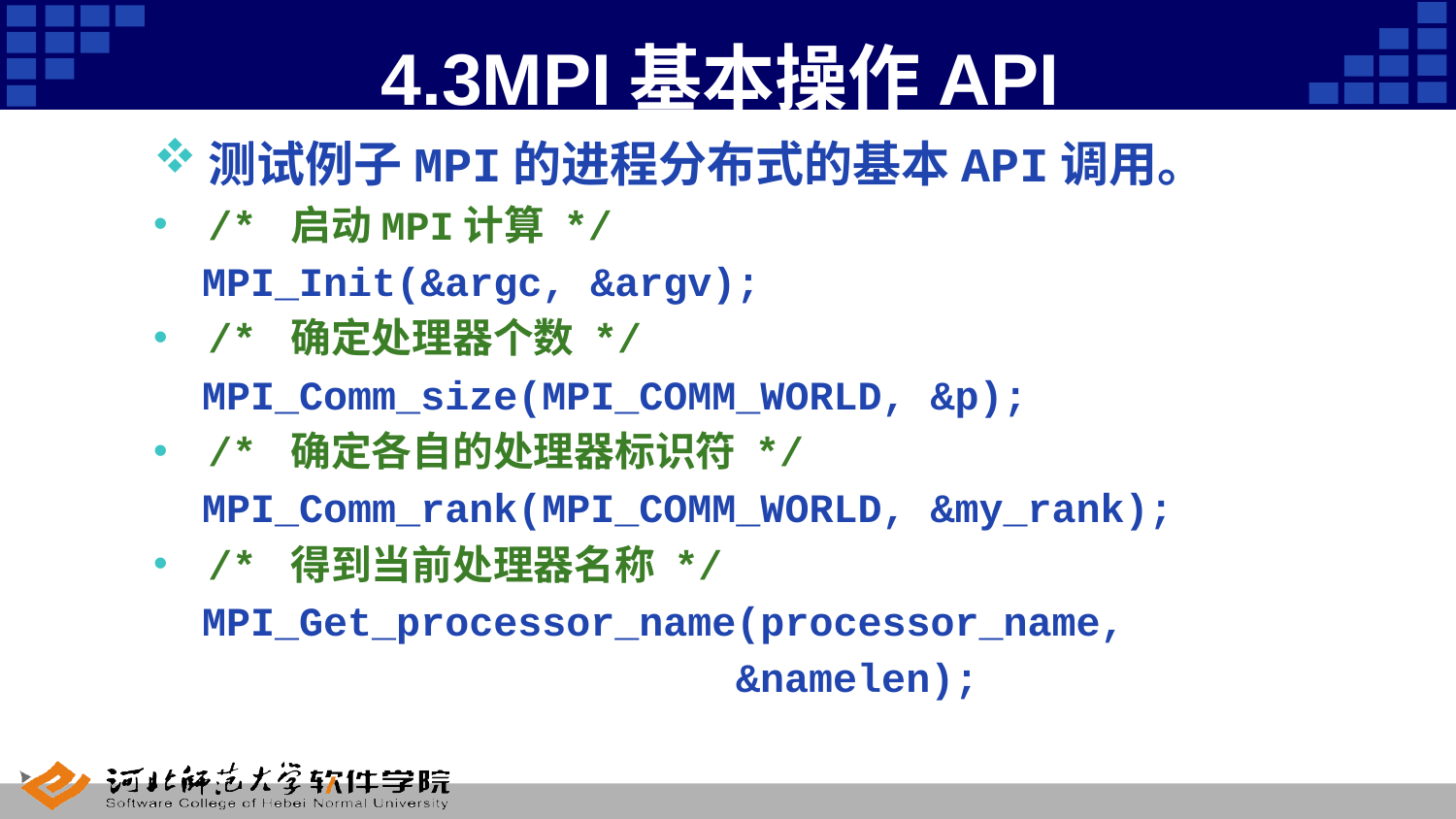

# 4.3MPI基本操作API
测试例子MPI的进程分布式的基本API调用。
/* 启动MPI计算 */
  MPI_Init(&argc, &argv);
/* 确定处理器个数 */
  MPI_Comm_size(MPI_COMM_WORLD, &p);
/* 确定各自的处理器标识符 */
  MPI_Comm_rank(MPI_COMM_WORLD, &my_rank);
/* 得到当前处理器名称 */
  MPI_Get_processor_name(processor_name,
				&namelen);